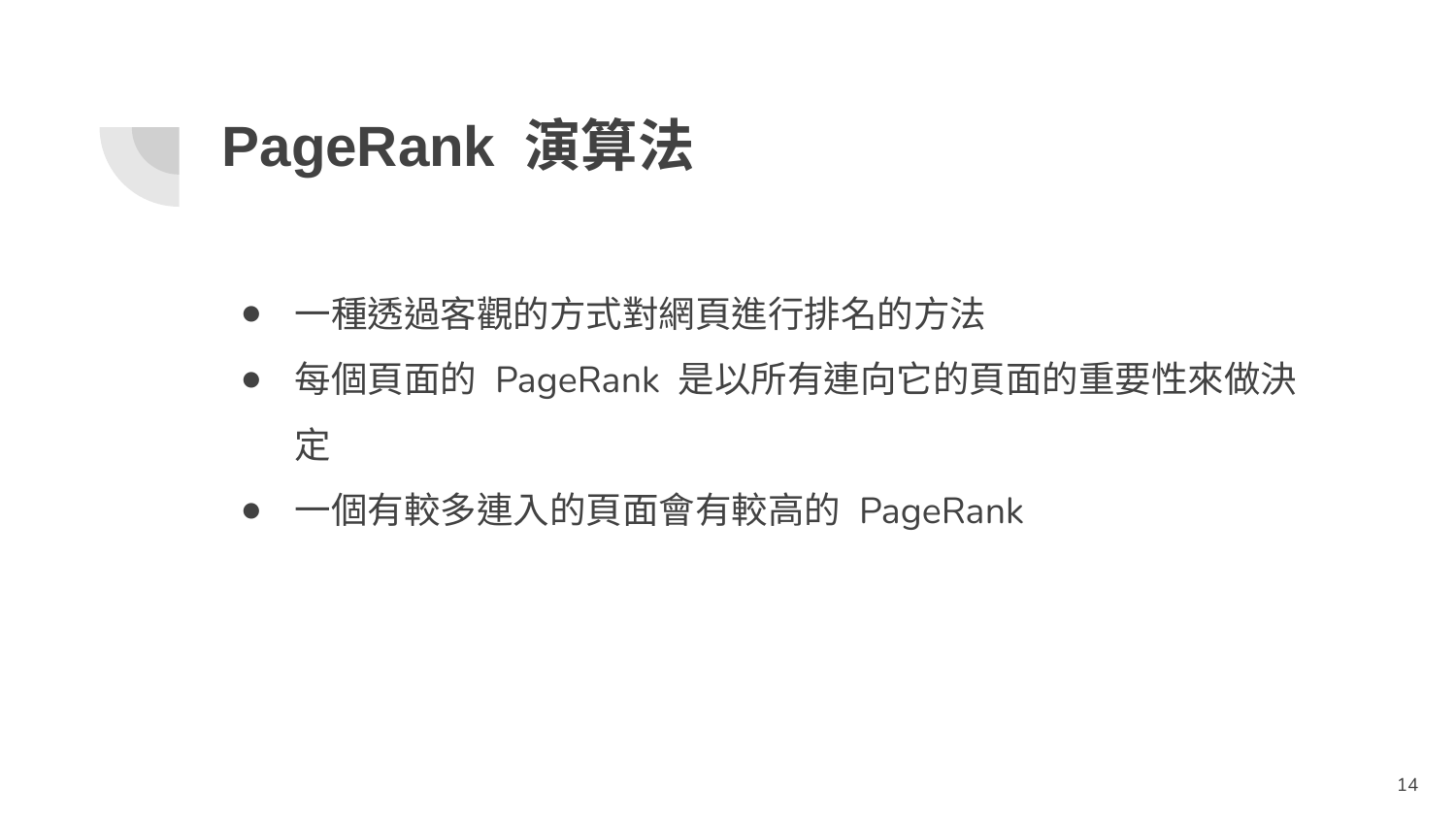

# PageRank 演算法
一種透過客觀的方式對網頁進行排名的方法
每個頁面的 PageRank 是以所有連向它的頁面的重要性來做決定
一個有較多連入的頁面會有較高的 PageRank

14